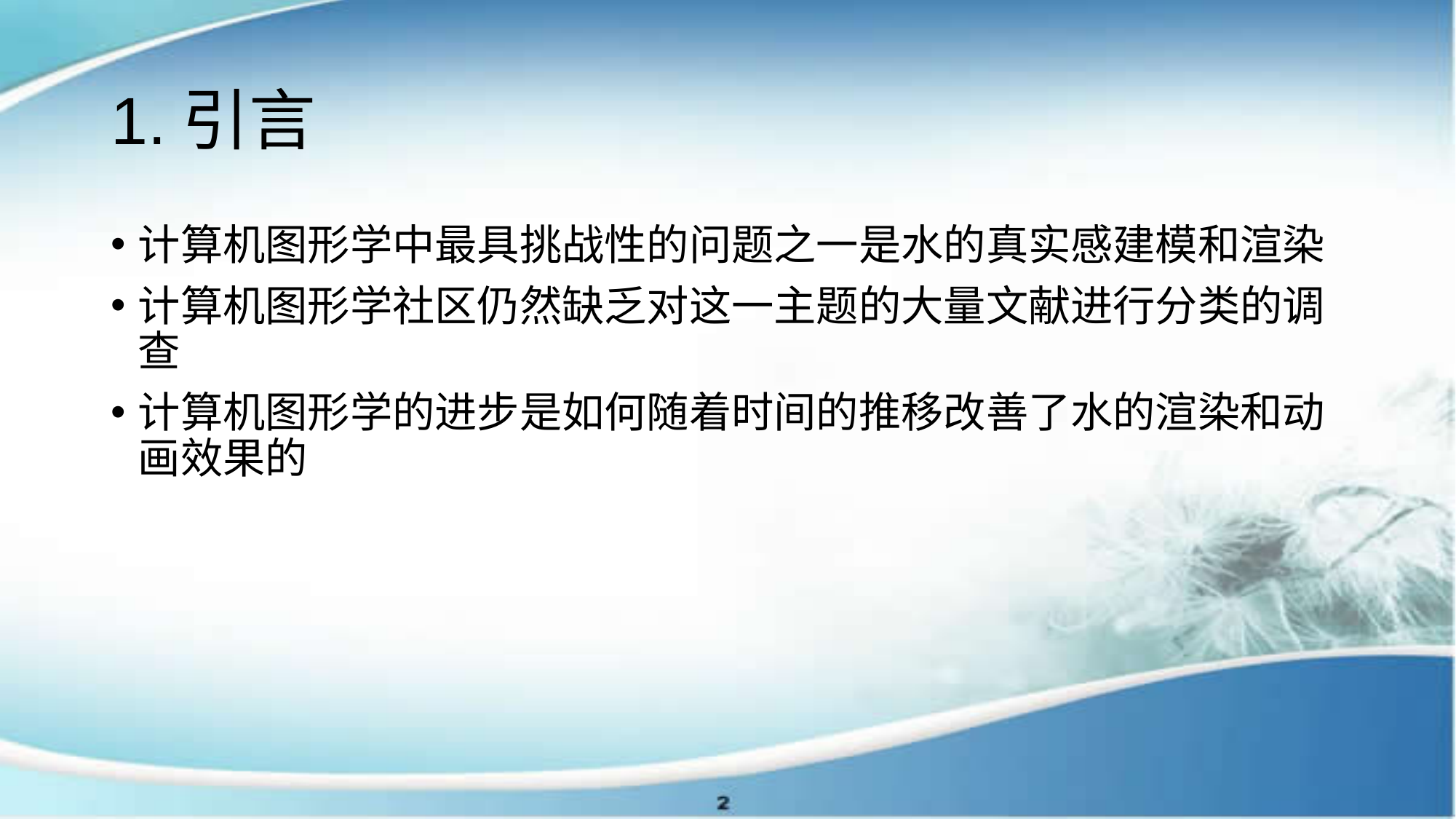

# 1.引言
计算机图形学中最具挑战性的问题之一是水的真实感建模和渲染
计算机图形学社区仍然缺乏对这一主题的大量文献进行分类的调查
计算机图形学的进步是如何随着时间的推移改善了水的渲染和动画效果的